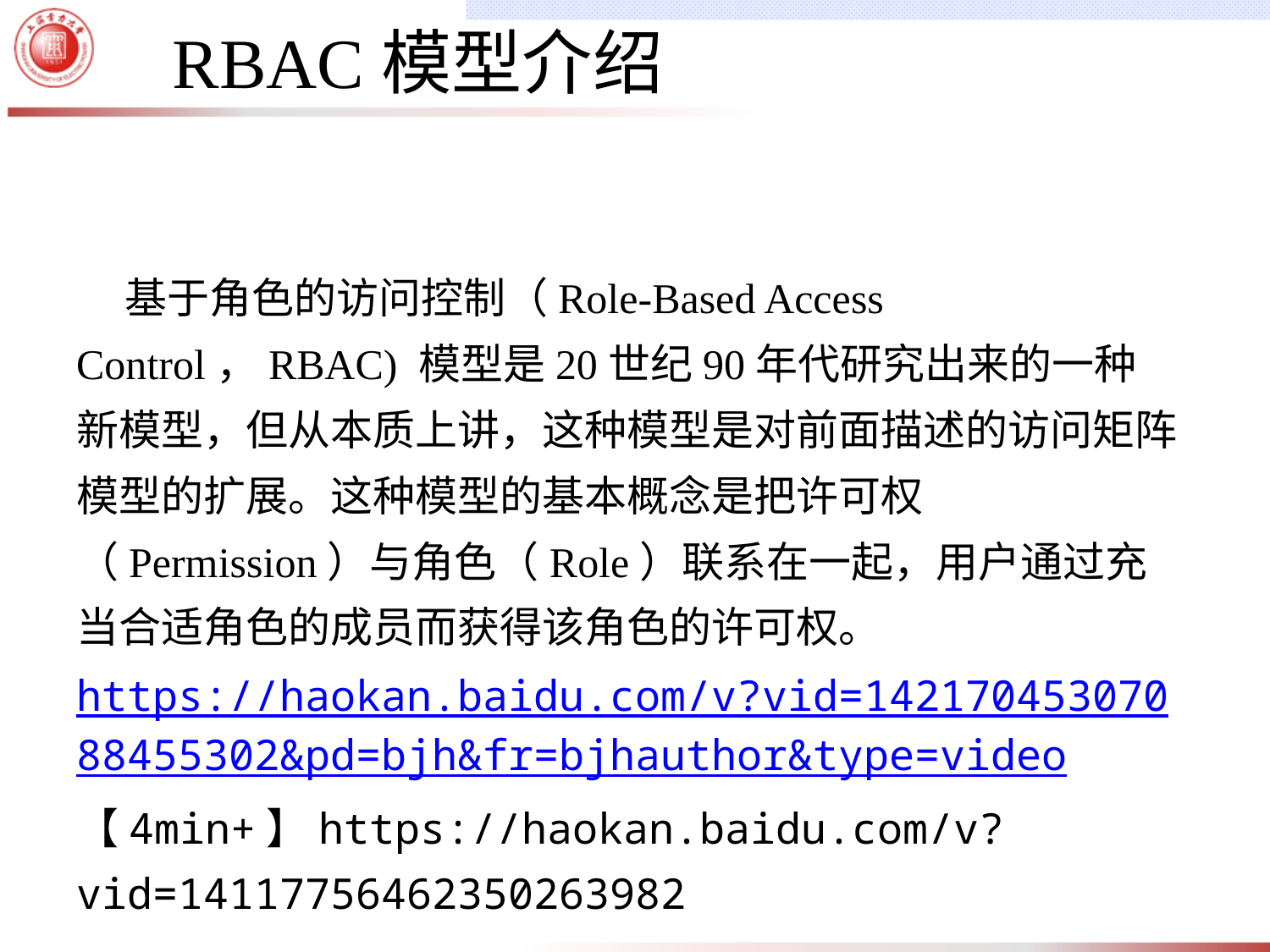

RBAC模型介绍
    基于角色的访问控制（Role-Based Access Control，RBAC) 模型是20世纪90年代研究出来的一种新模型，但从本质上讲，这种模型是对前面描述的访问矩阵模型的扩展。这种模型的基本概念是把许可权（Permission）与角色（Role）联系在一起，用户通过充当合适角色的成员而获得该角色的许可权。
https://haokan.baidu.com/v?vid=14217045307088455302&pd=bjh&fr=bjhauthor&type=video
【4min+】https://haokan.baidu.com/v?vid=14117756462350263982